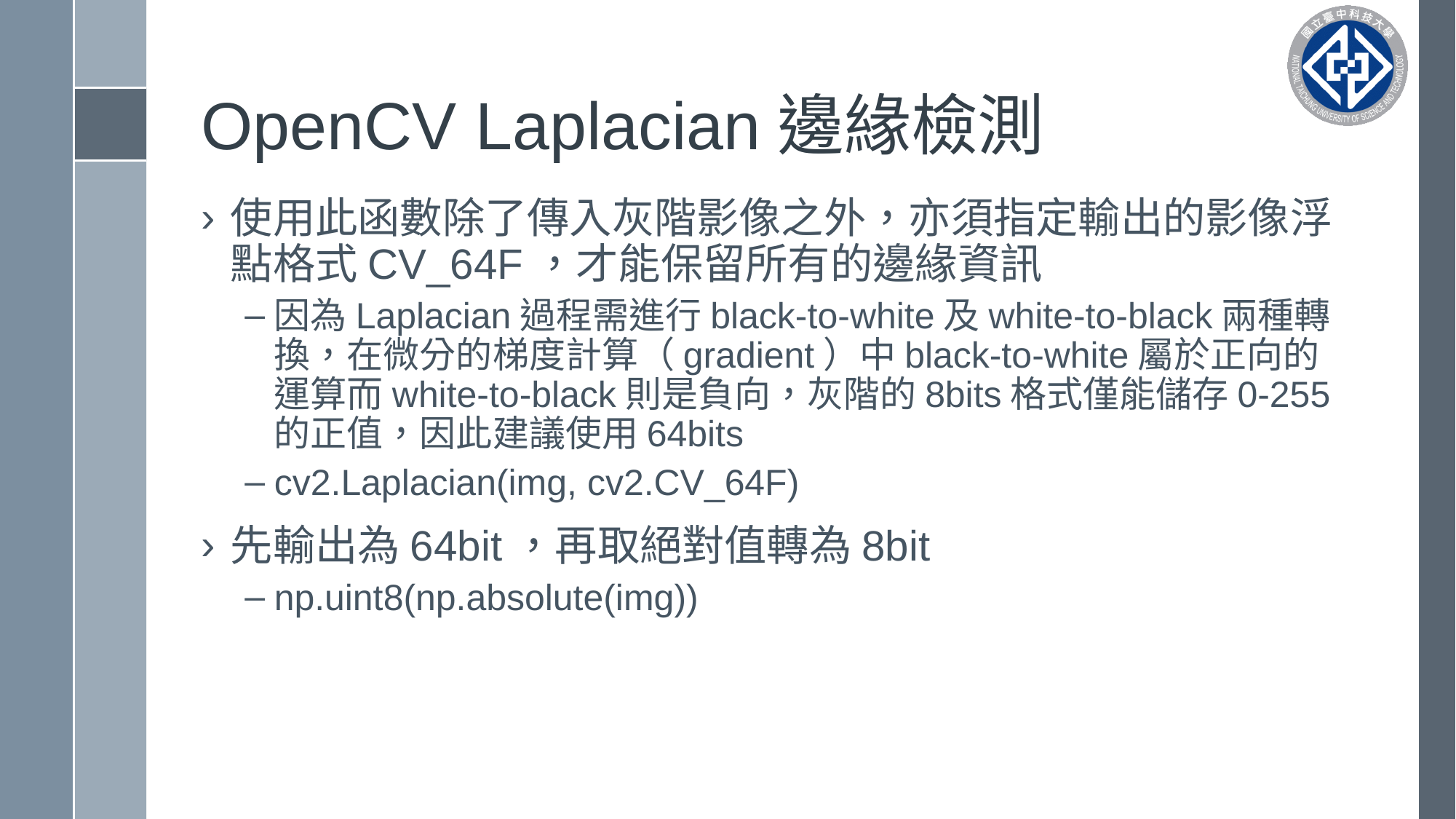

# OpenCV Laplacian邊緣檢測
使用此函數除了傳入灰階影像之外，亦須指定輸出的影像浮點格式CV_64F，才能保留所有的邊緣資訊
因為Laplacian過程需進行black-to-white及white-to-black兩種轉換，在微分的梯度計算（gradient）中black-to-white屬於正向的運算而white-to-black則是負向，灰階的8bits格式僅能儲存0-255的正值，因此建議使用64bits
cv2.Laplacian(img, cv2.CV_64F)
先輸出為64bit，再取絕對值轉為8bit
np.uint8(np.absolute(img))